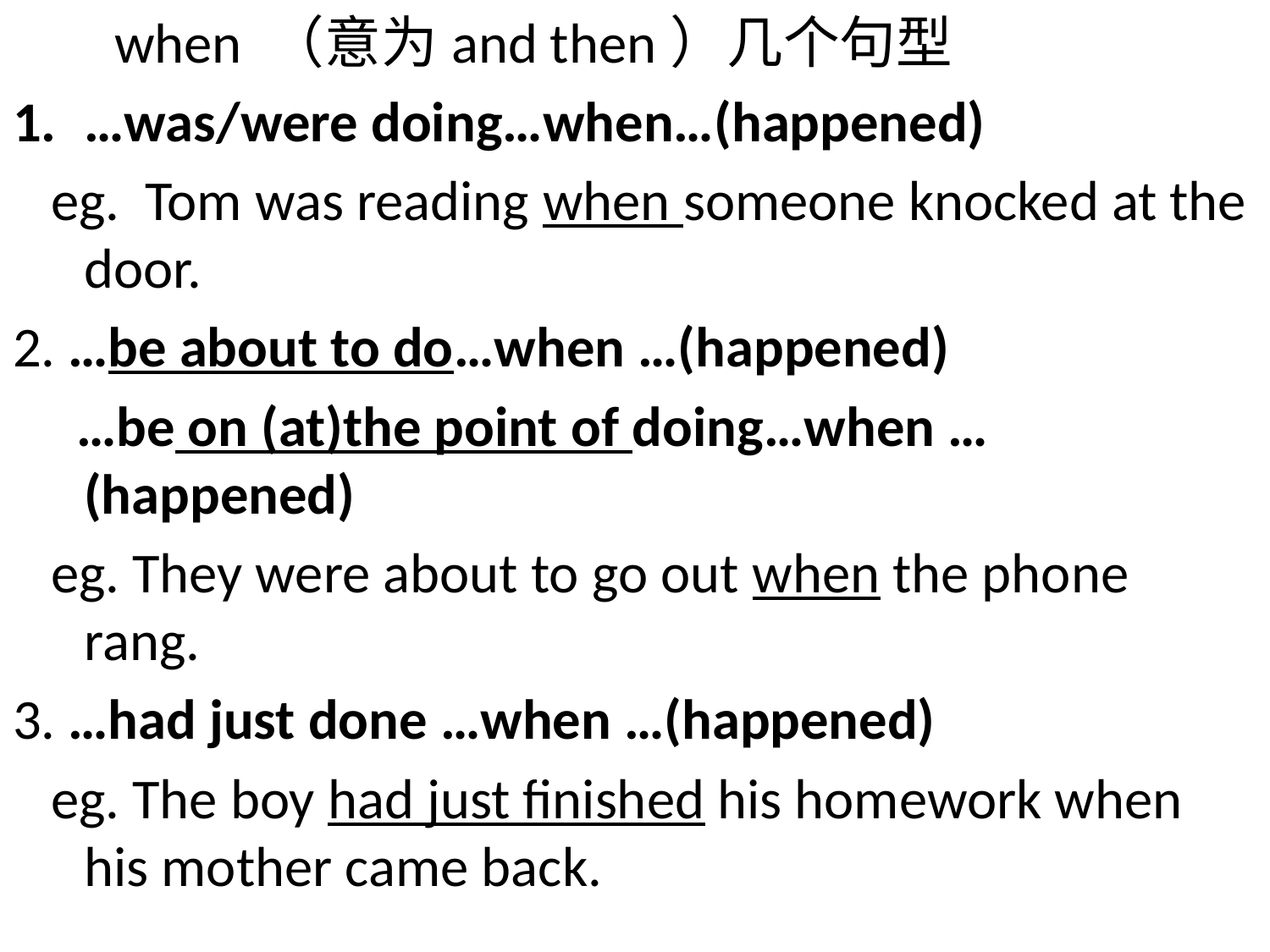

when （意为and then）几个句型
…was/were doing…when…(happened)
   eg.  Tom was reading when someone knocked at the door.
2. …be about to do…when …(happened)
     …be on (at)the point of doing…when …(happened)
   eg. They were about to go out when the phone rang.
3. …had just done …when …(happened)
   eg. The boy had just finished his homework when his mother came back.